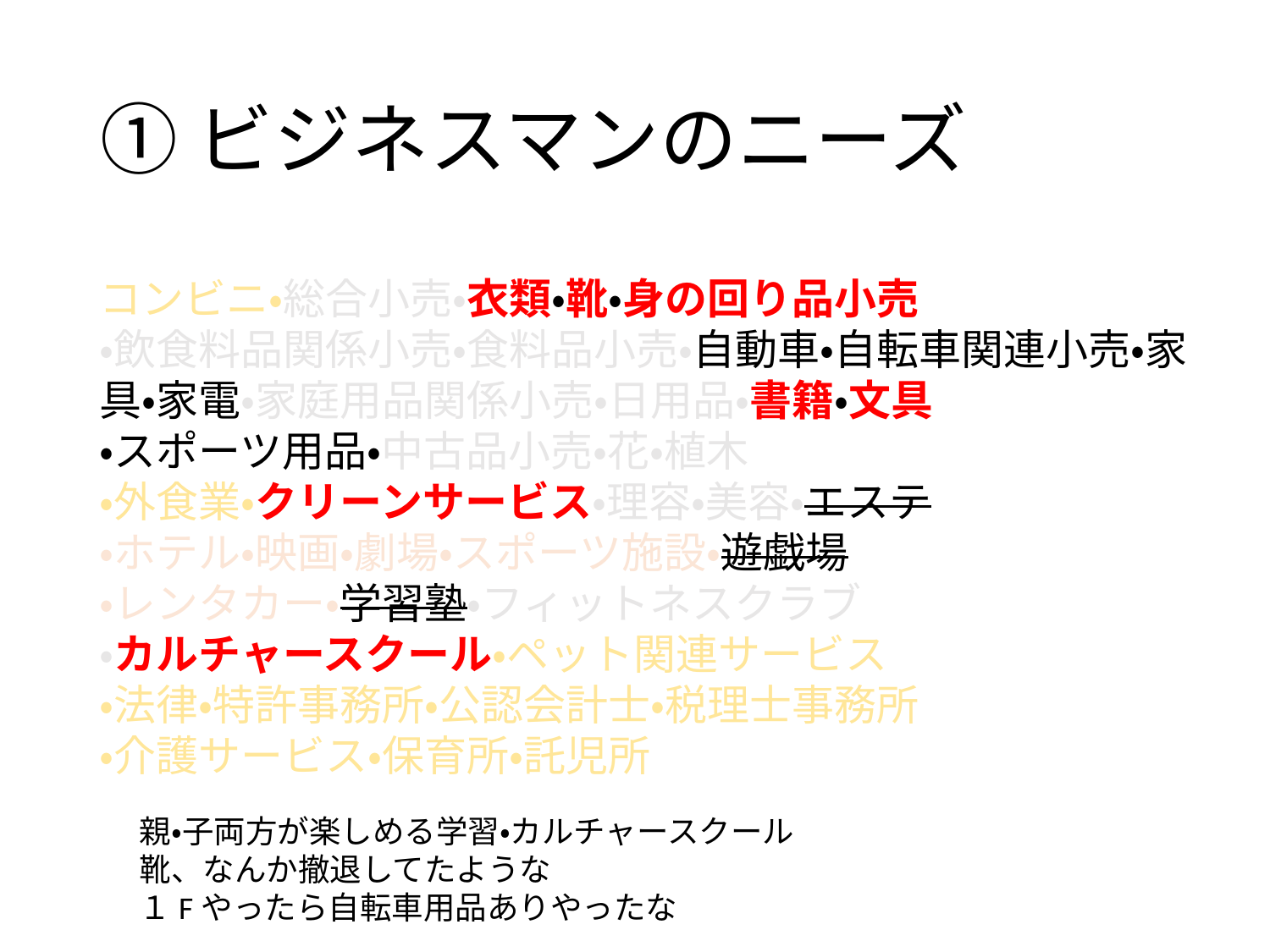

# ①ビジネスマンのニーズ
コンビニ・総合小売・衣類・靴・身の回り品小売
・飲食料品関係小売・食料品小売・自動車・自転車関連小売・家具・家電・家庭用品関係小売・日用品・書籍・文具
・スポーツ用品・中古品小売・花・植木
・外食業・クリーンサービス・理容・美容・エステ
・ホテル・映画・劇場・スポーツ施設・遊戯場
・レンタカー・学習塾・フィットネスクラブ
・カルチャースクール・ペット関連サービス
・法律・特許事務所・公認会計士・税理士事務所
・介護サービス・保育所・託児所
親・子両方が楽しめる学習・カルチャースクール
靴、なんか撤退してたような
１Fやったら自転車用品ありやったな